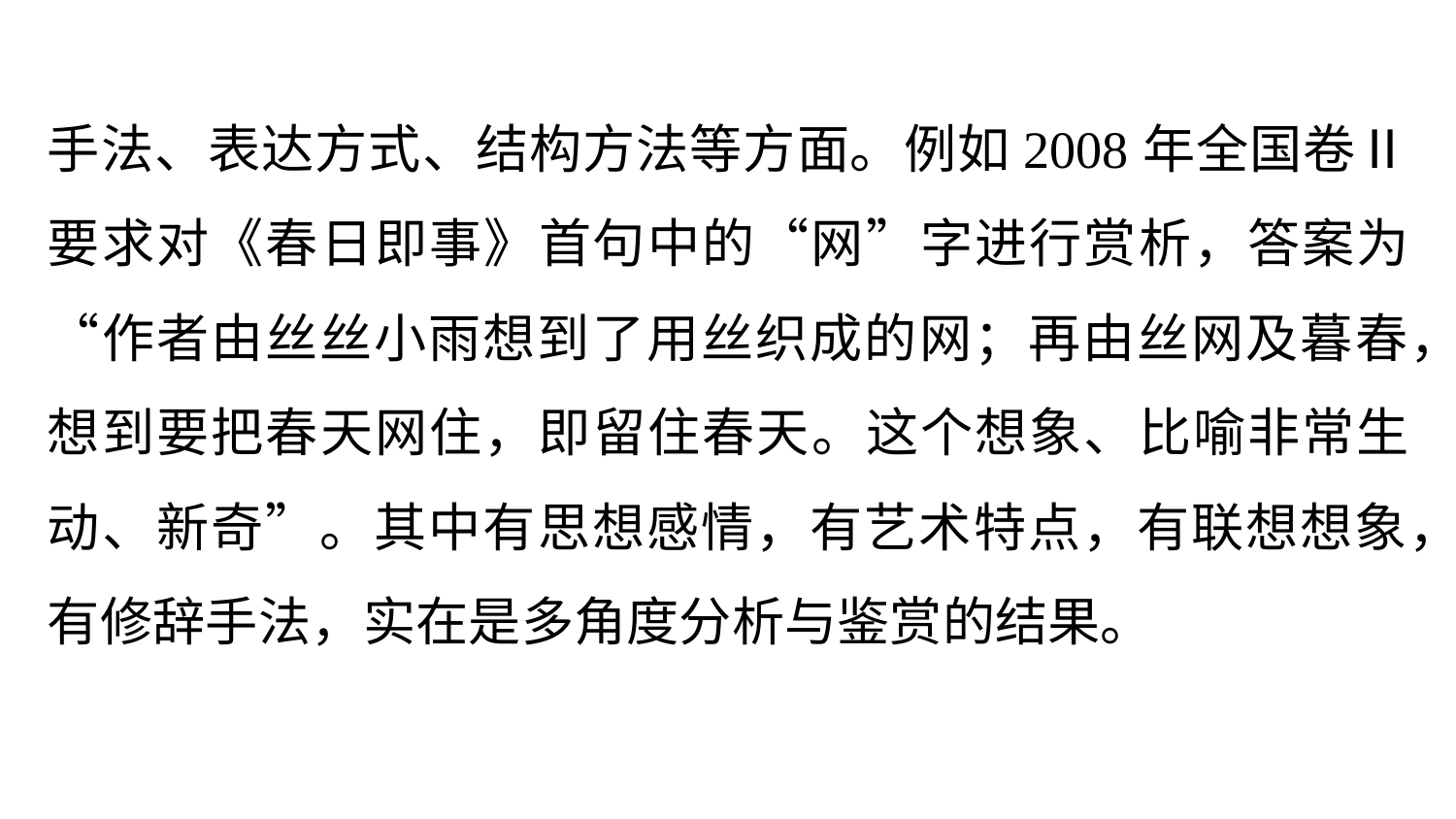

手法、表达方式、结构方法等方面。例如2008年全国卷Ⅱ要求对《春日即事》首句中的“网”字进行赏析，答案为“作者由丝丝小雨想到了用丝织成的网；再由丝网及暮春，想到要把春天网住，即留住春天。这个想象、比喻非常生动、新奇”。其中有思想感情，有艺术特点，有联想想象，有修辞手法，实在是多角度分析与鉴赏的结果。